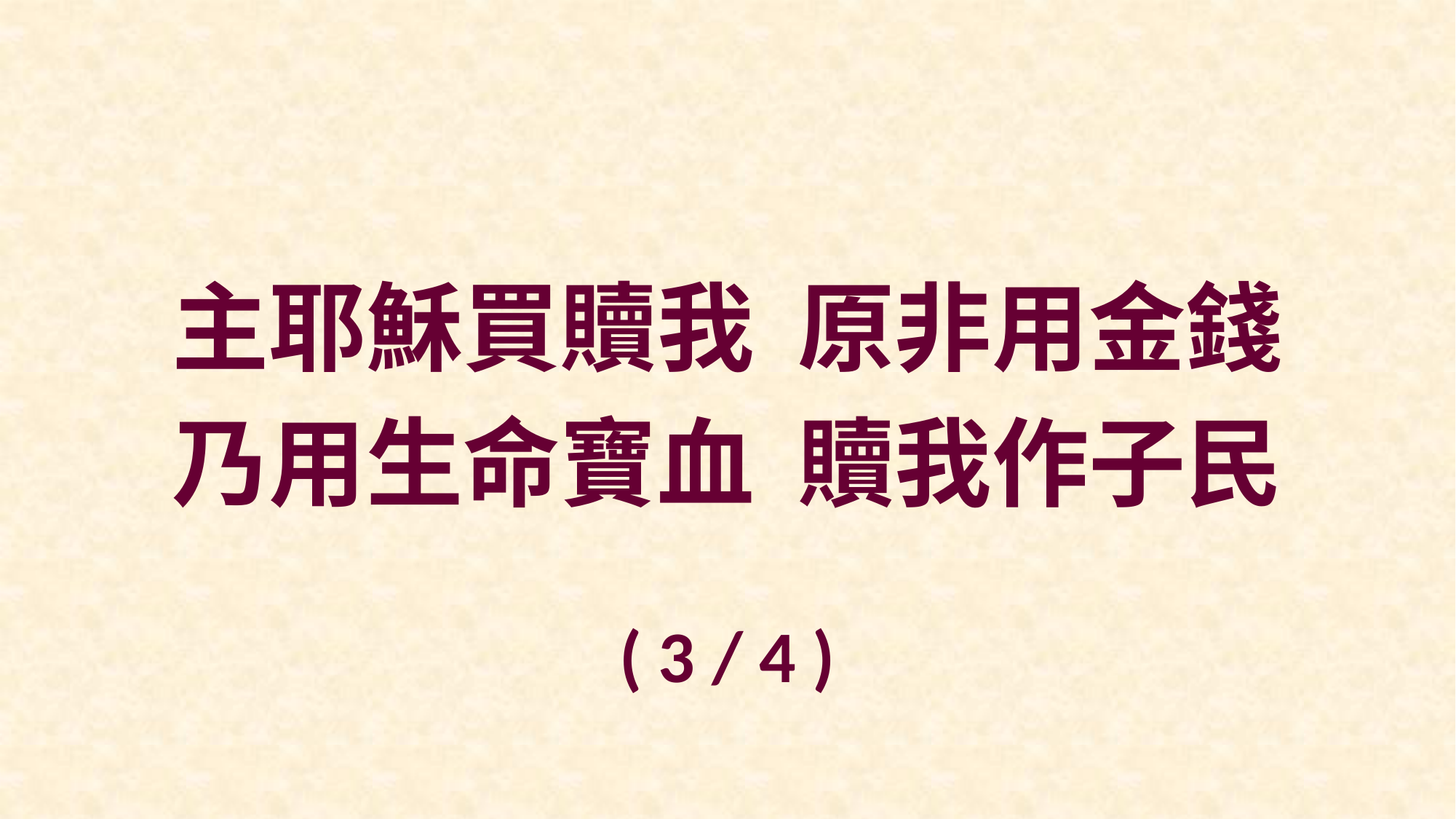

主耶穌買贖我  原非用金錢
乃用生命寶血  贖我作子民
( 3 / 4 )